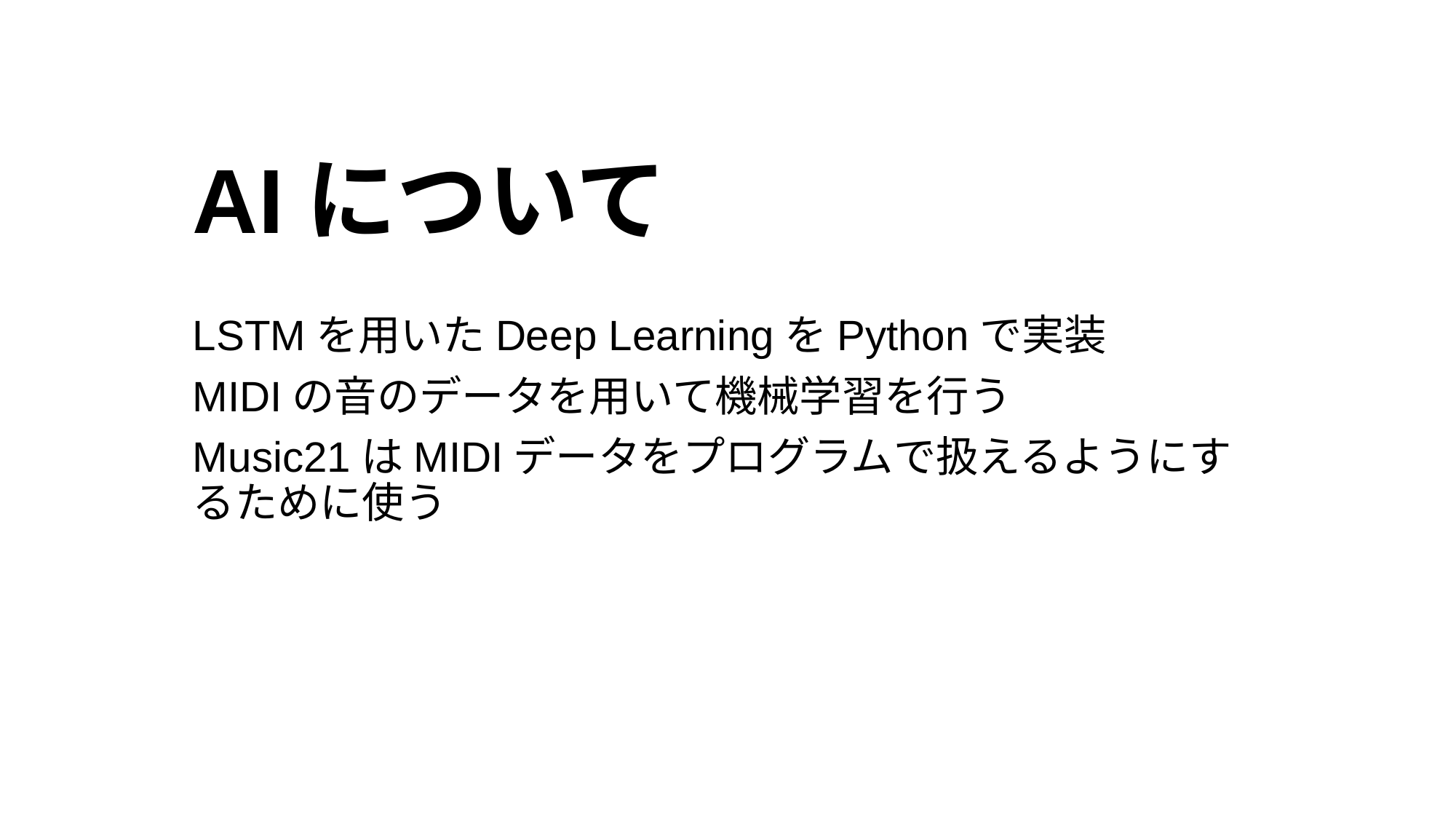

# AIについて
LSTMを用いたDeep LearningをPythonで実装
MIDIの音のデータを用いて機械学習を行う
Music21はMIDIデータをプログラムで扱えるようにするために使う